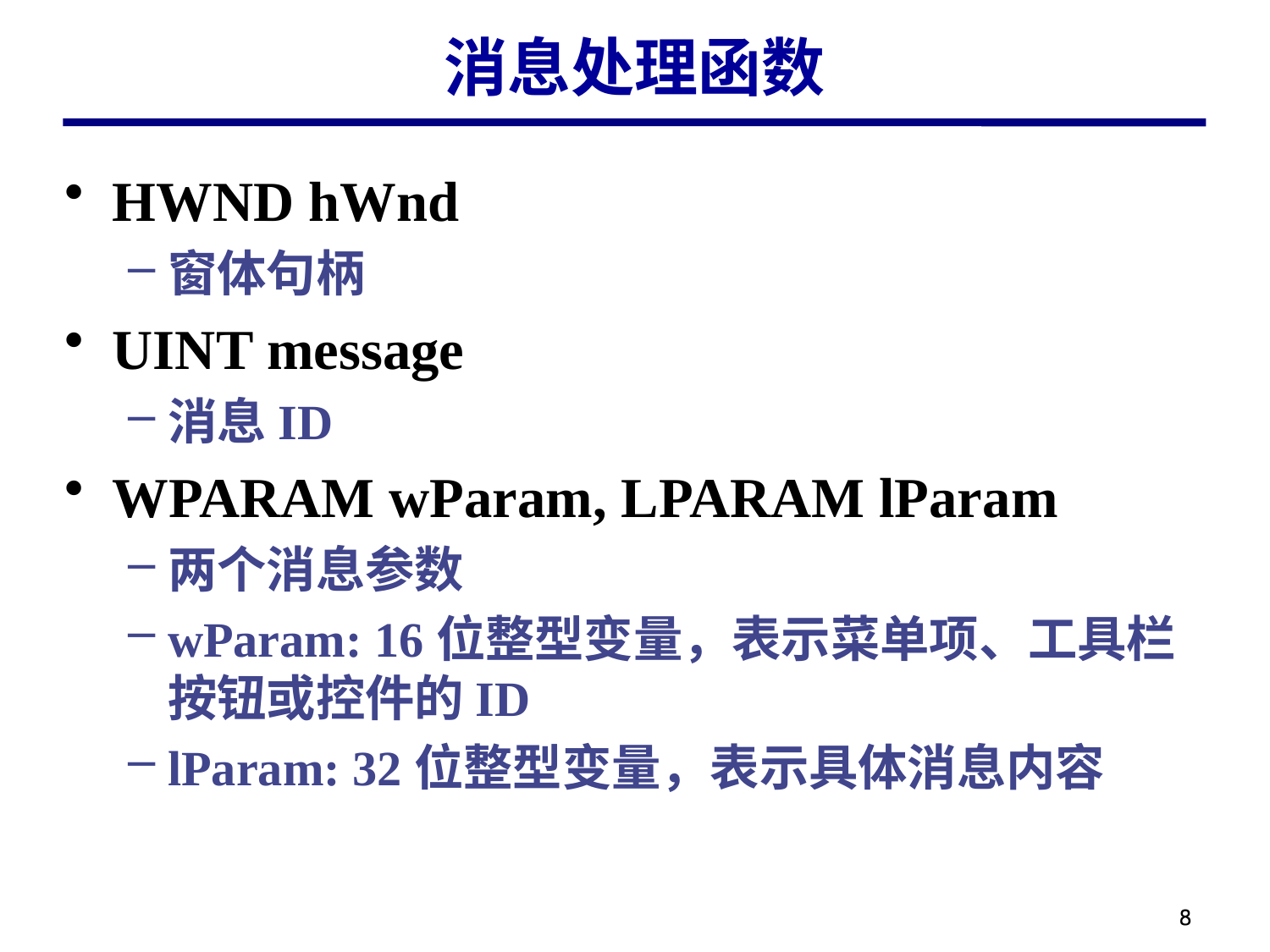

# 消息处理函数
HWND hWnd
窗体句柄
UINT message
消息ID
WPARAM wParam, LPARAM lParam
两个消息参数
wParam: 16位整型变量，表示菜单项、工具栏按钮或控件的ID
lParam: 32位整型变量，表示具体消息内容